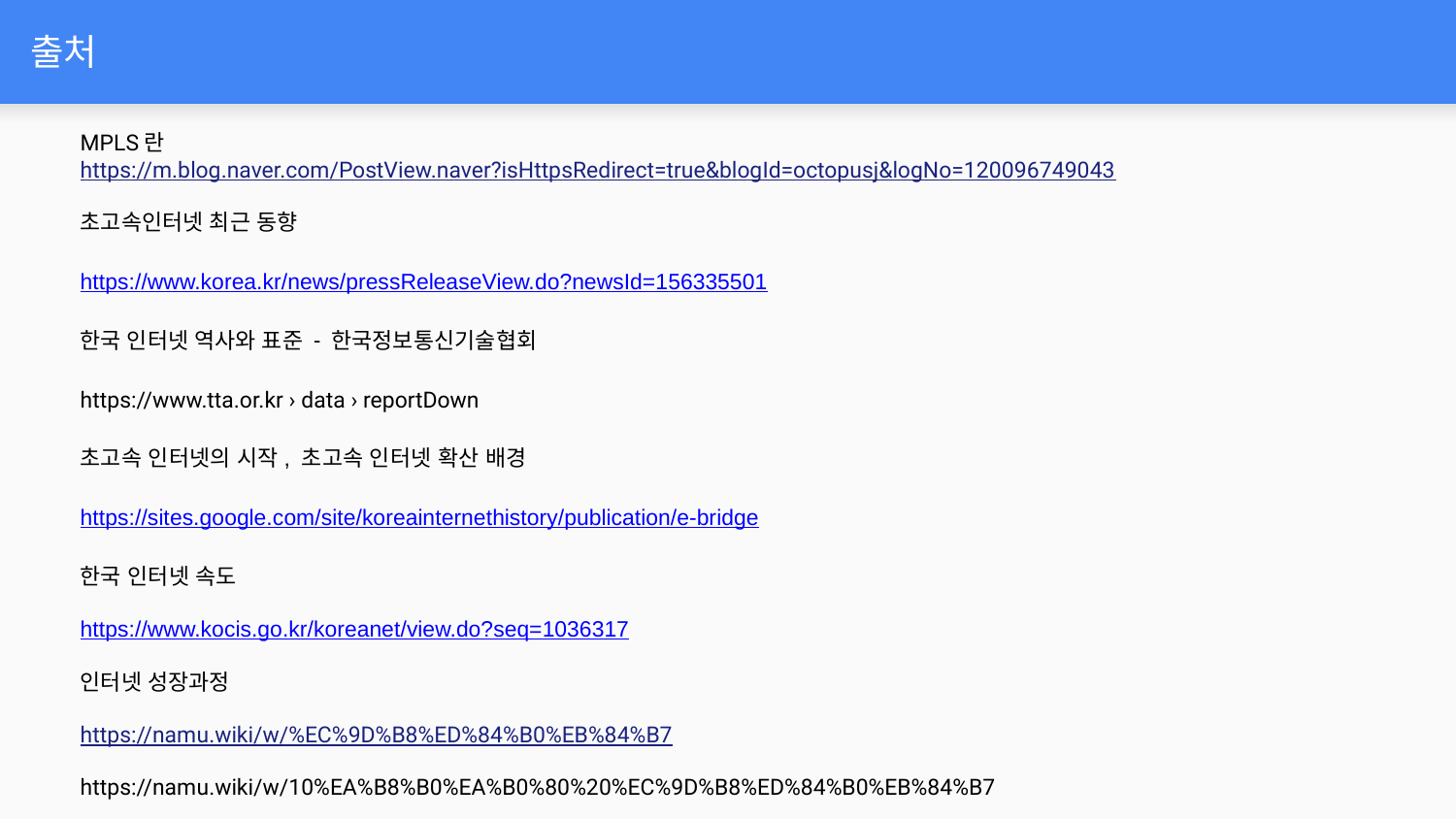

# 출처
MPLS란
https://m.blog.naver.com/PostView.naver?isHttpsRedirect=true&blogId=octopusj&logNo=120096749043

초고속인터넷 최근 동향
https://www.korea.kr/news/pressReleaseView.do?newsId=156335501
한국 인터넷 역사와 표준 - 한국정보통신기술협회
https://www.tta.or.kr › data › reportDown
초고속 인터넷의 시작, 초고속 인터넷 확산 배경
https://sites.google.com/site/koreainternethistory/publication/e-bridge
한국 인터넷 속도
https://www.kocis.go.kr/koreanet/view.do?seq=1036317
인터넷 성장과정
https://namu.wiki/w/%EC%9D%B8%ED%84%B0%EB%84%B7
https://namu.wiki/w/10%EA%B8%B0%EA%B0%80%20%EC%9D%B8%ED%84%B0%EB%84%B7